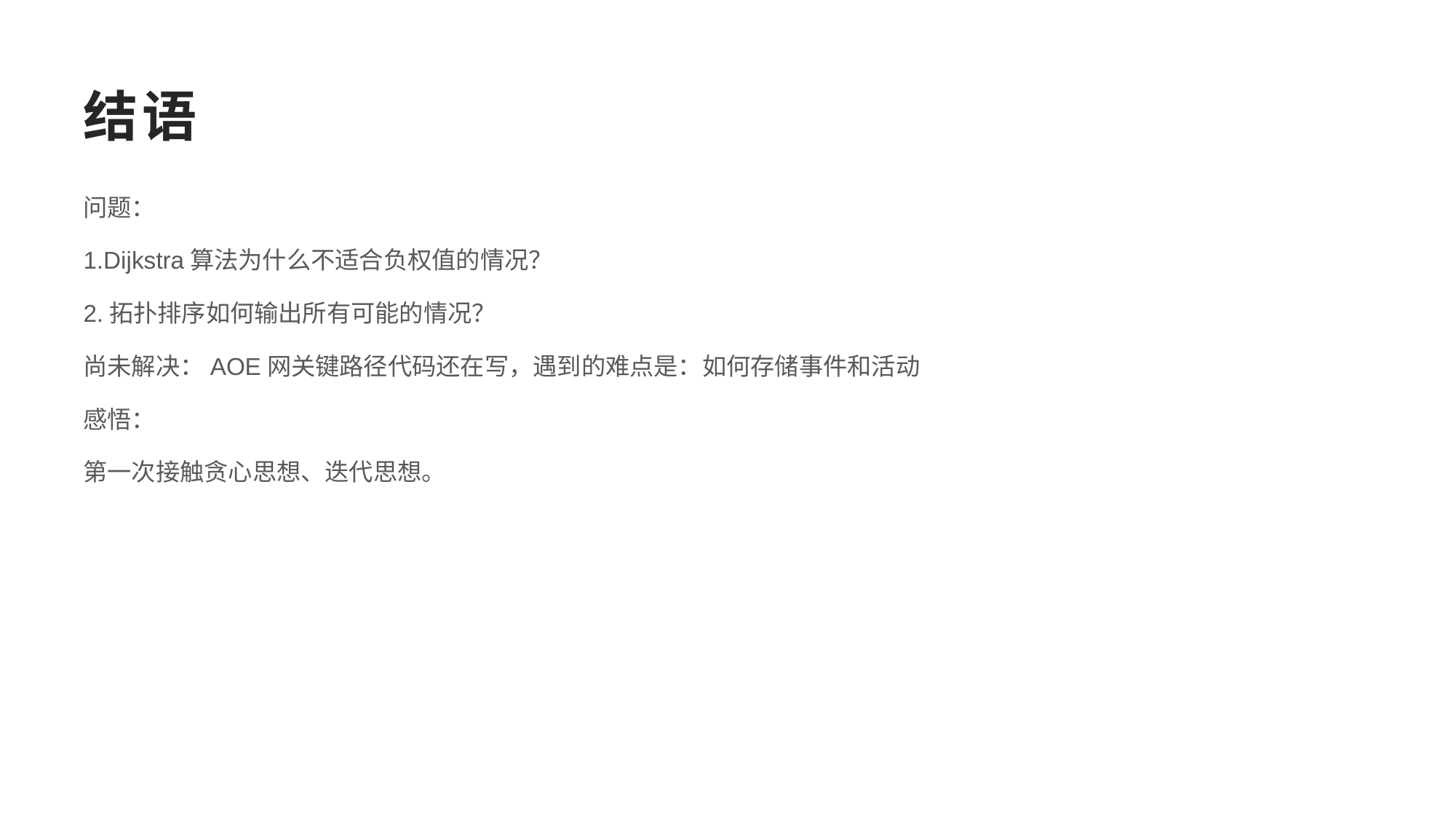

# 结语
问题：
1.Dijkstra算法为什么不适合负权值的情况？
2.拓扑排序如何输出所有可能的情况？
尚未解决：AOE网关键路径代码还在写，遇到的难点是：如何存储事件和活动
感悟：
第一次接触贪心思想、迭代思想。